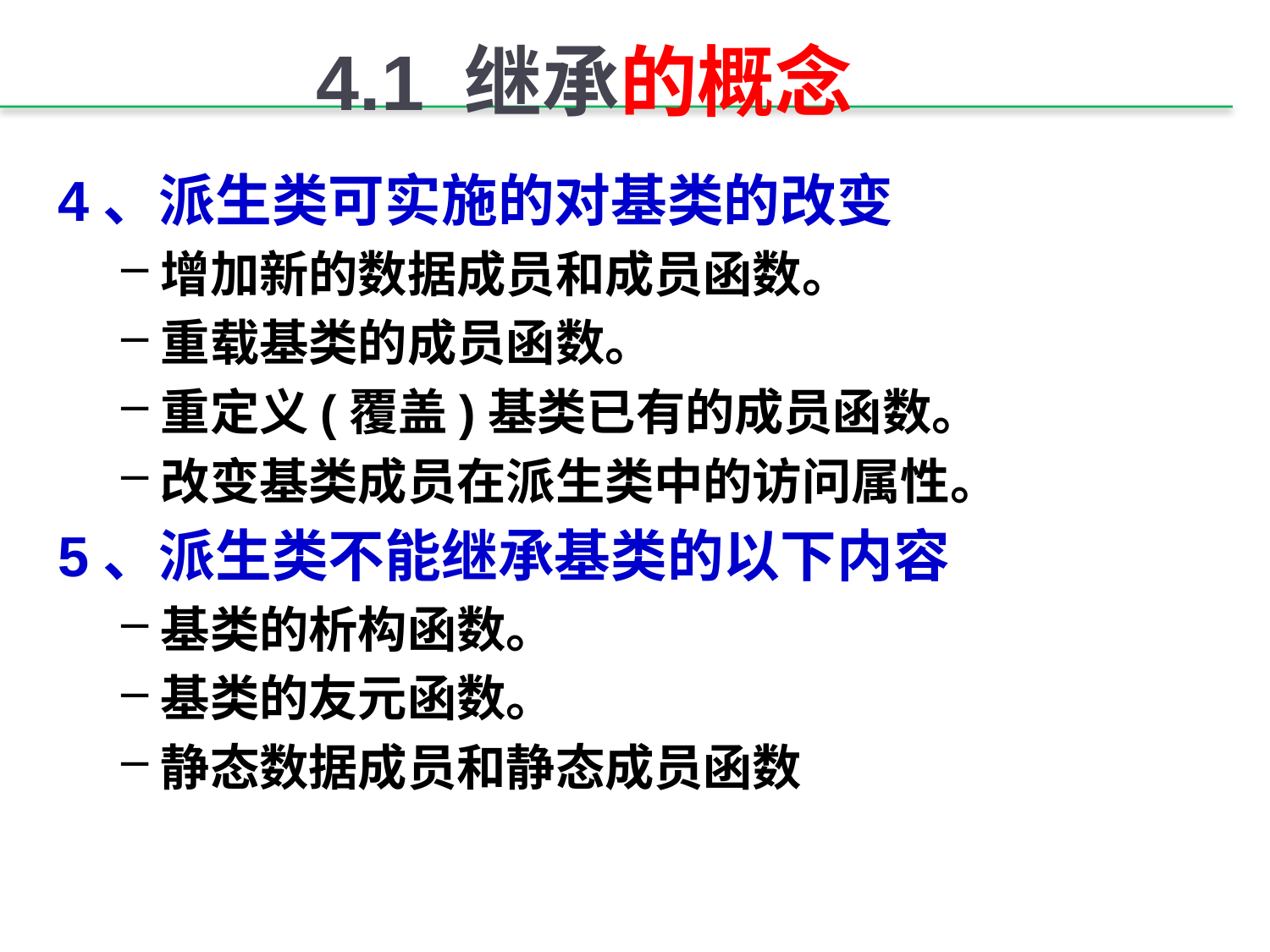

# 4.1 继承的概念
4、派生类可实施的对基类的改变
增加新的数据成员和成员函数。
重载基类的成员函数。
重定义(覆盖)基类已有的成员函数。
改变基类成员在派生类中的访问属性。
5、派生类不能继承基类的以下内容
基类的析构函数。
基类的友元函数。
静态数据成员和静态成员函数